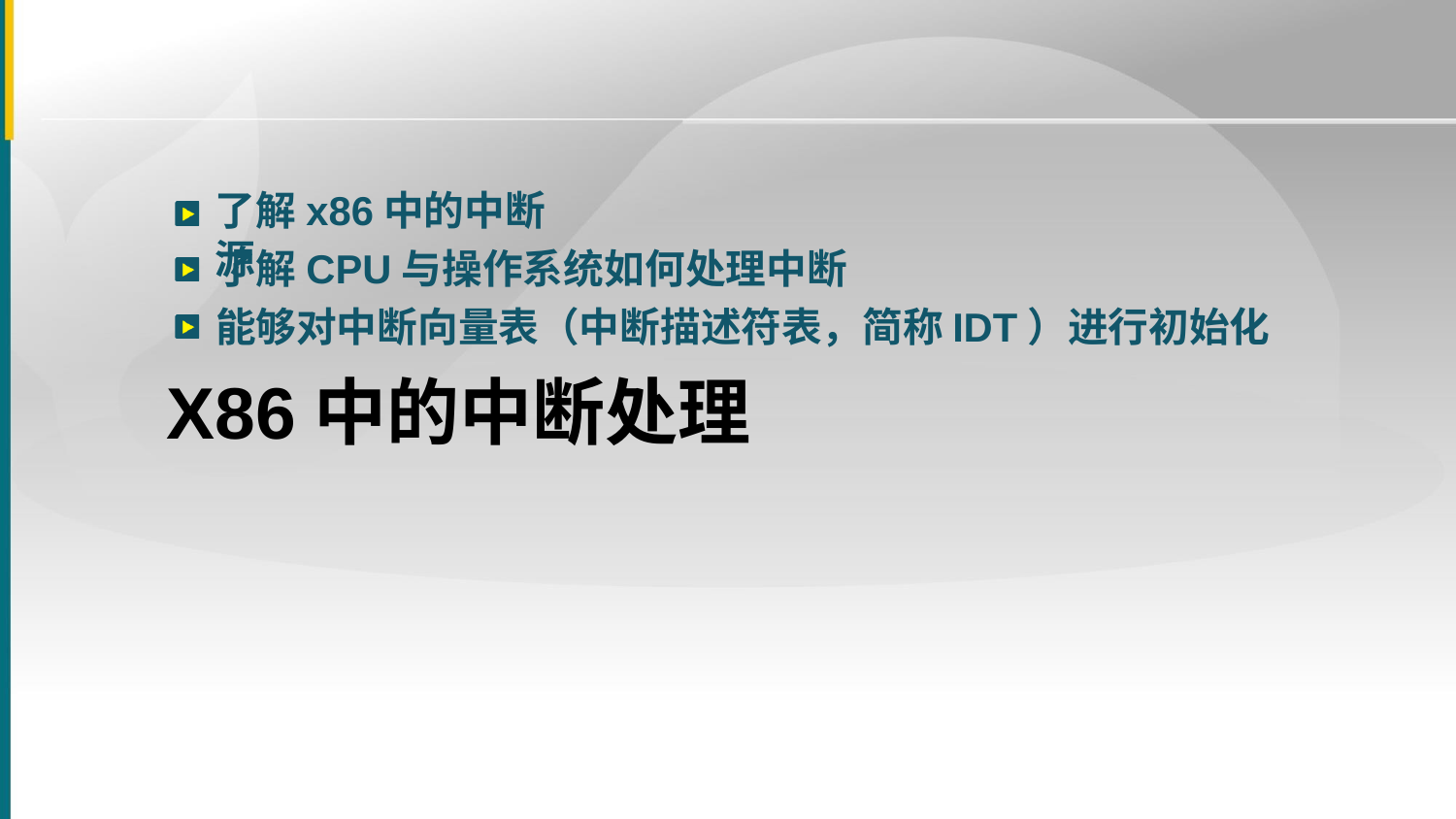

了解CPU与操作系统如何处理中断
能够对中断向量表（中断描述符表，简称IDT）进行初始化
X86中的中断处理
# 了解x86中的中断源